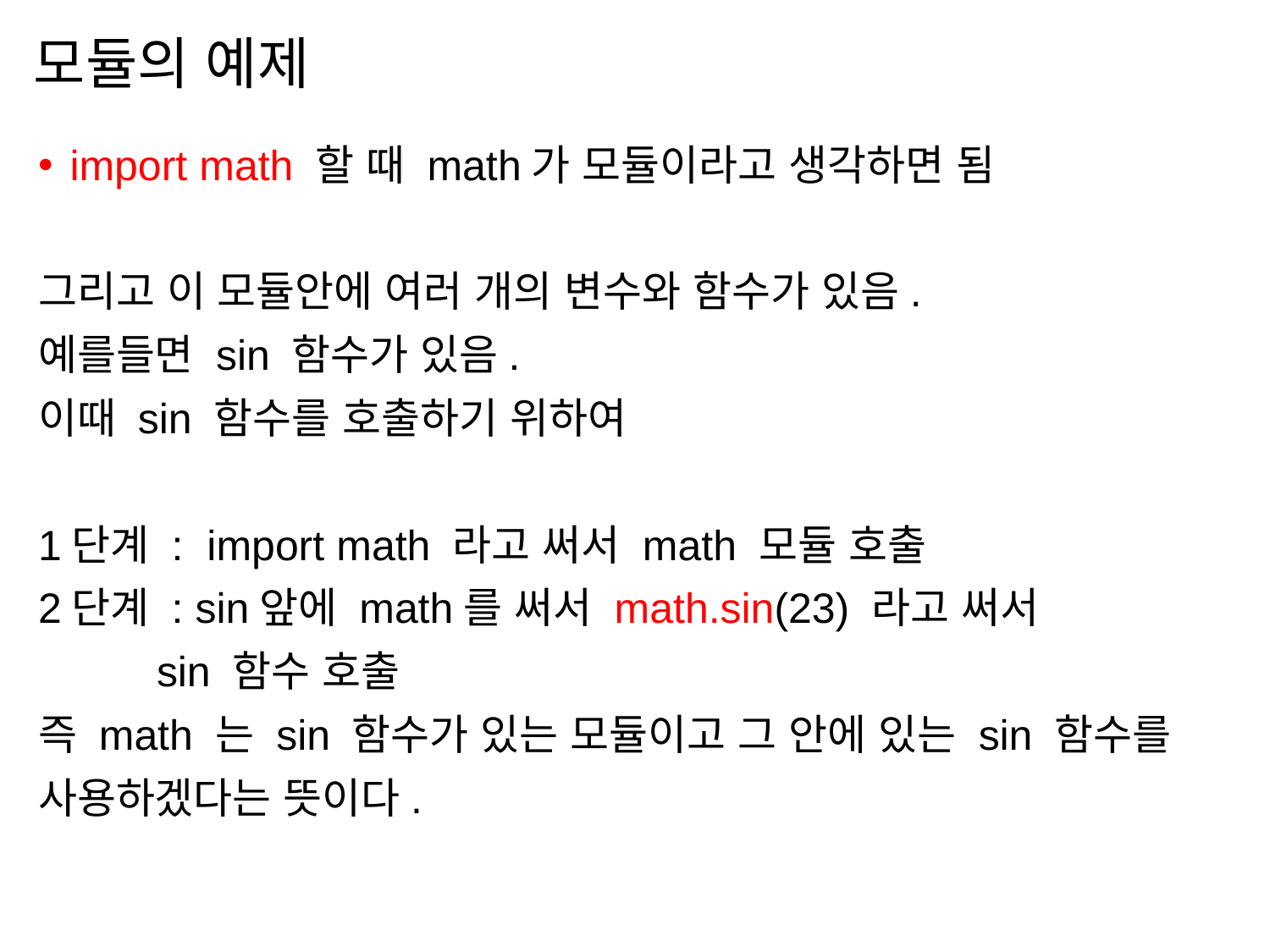

# 모듈의 예제
import math 할 때 math가 모듈이라고 생각하면 됨

그리고 이 모듈안에 여러 개의 변수와 함수가 있음.
예를들면 sin 함수가 있음.
이때 sin 함수를 호출하기 위하여

1단계 :  import math 라고 써서 math 모듈 호출
2단계 : sin앞에 math를 써서 math.sin(23) 라고 써서
          sin 함수 호출
즉 math 는 sin 함수가 있는 모듈이고 그 안에 있는 sin 함수를
사용하겠다는 뜻이다.